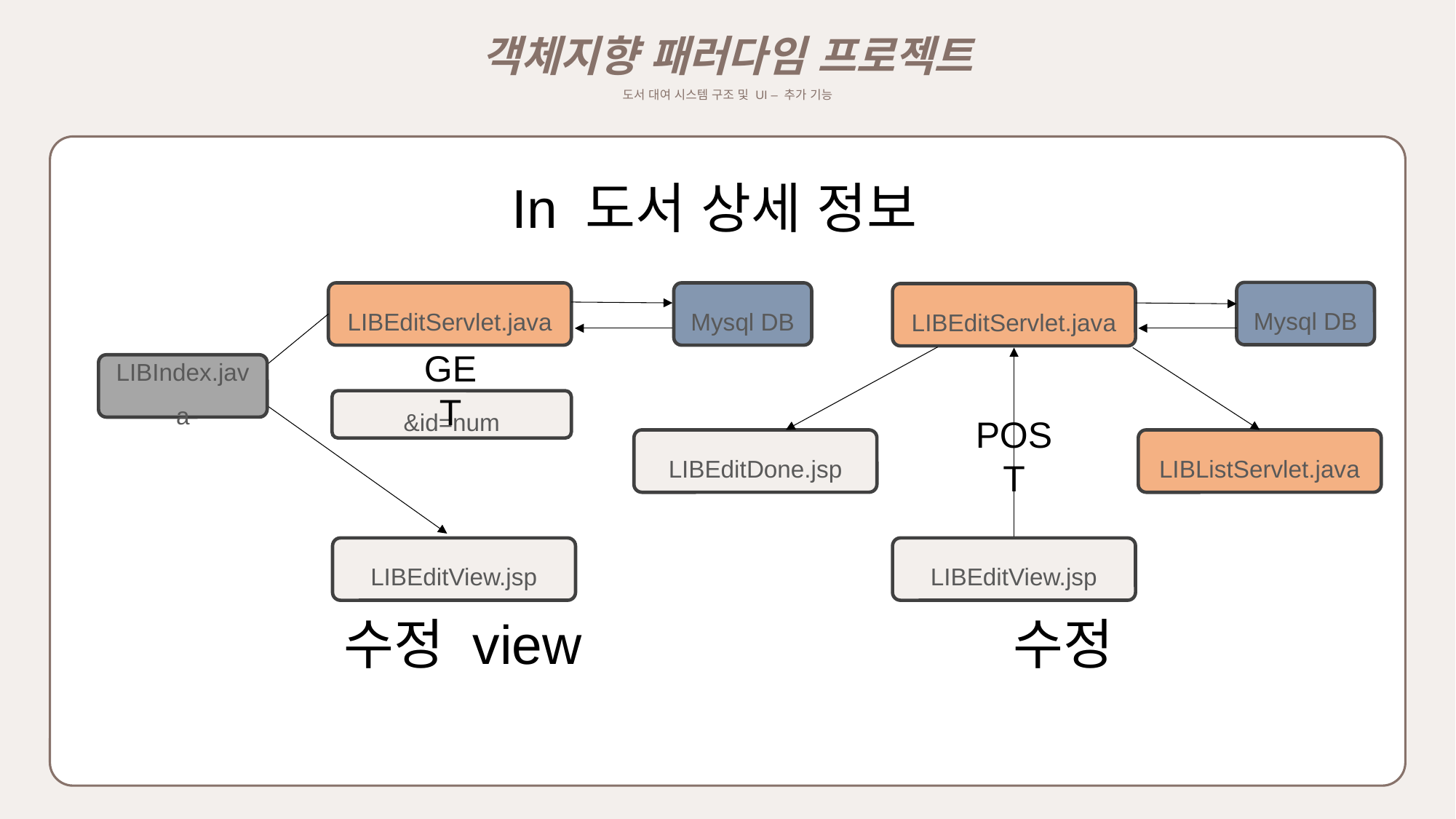

객체지향 패러다임 프로젝트
도서 대여 시스템 구조 및 UI – 추가 기능

In 도서 상세 정보
Mysql DB
LIBEditServlet.java
Mysql DB
LIBEditServlet.java
GET
LIBIndex.java
&id=num
POST
LIBEditDone.jsp
LIBListServlet.java
LIBEditView.jsp
LIBEditView.jsp
수정 view
수정